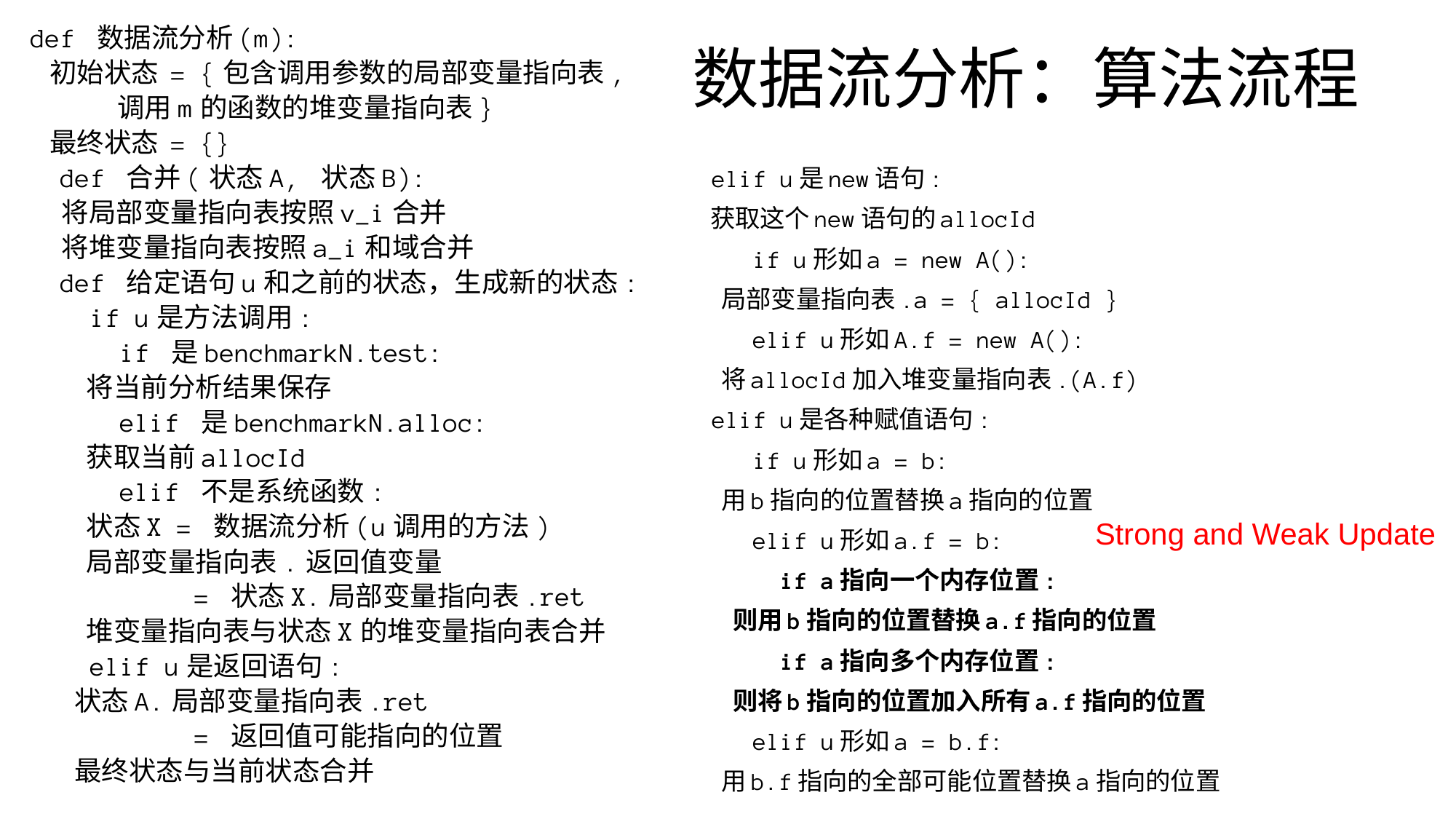

# 数据流分析：算法流程
def 数据流分析(m):
  初始状态 = {包含调用参数的局部变量指向表,
             调用m的函数的堆变量指向表}
  最终状态 = {}
  def 合并(状态A, 状态B):
    将局部变量指向表按照v_i合并
    将堆变量指向表按照a_i和域合并
  def 给定语句u和之前的状态，生成新的状态:
    if u是方法调用:
      if 是benchmarkN.test:
        将当前分析结果保存
      elif 是benchmarkN.alloc:
        获取当前allocId
      elif 不是系统函数:
        状态X = 数据流分析(u调用的方法)
        局部变量指向表.返回值变量
           = 状态X.局部变量指向表.ret
        堆变量指向表与状态X的堆变量指向表合并
    elif u是返回语句:
      状态A.局部变量指向表.ret
           = 返回值可能指向的位置
      最终状态与当前状态合并

   elif u是new语句:
      获取这个new语句的allocId
      if u形如a = new A():
        局部变量指向表.a = { allocId }
      elif u形如A.f = new A():
        将allocId加入堆变量指向表.(A.f)
   elif u是各种赋值语句:
      if u形如a = b:
        用b指向的位置替换a指向的位置
      elif u形如a.f = b:
        if a指向一个内存位置:
          则用b指向的位置替换a.f指向的位置
        if a指向多个内存位置:
          则将b指向的位置加入所有a.f指向的位置
      elif u形如a = b.f:
        用b.f指向的全部可能位置替换a指向的位置

Strong and Weak Update